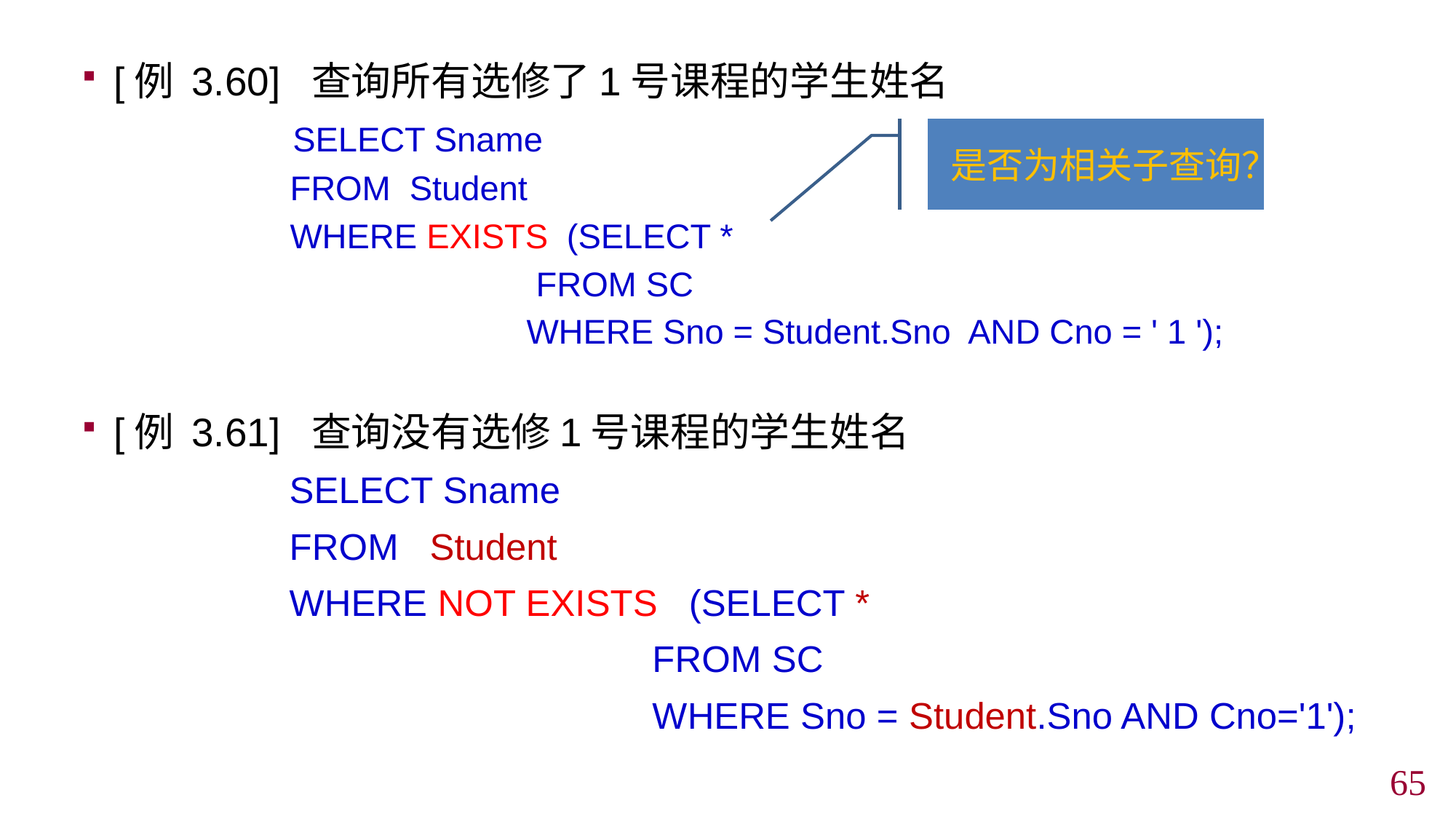

[例 3.60]  查询所有选修了1号课程的学生姓名
                   SELECT Sname
                      FROM  Student
                      WHERE EXISTS  (SELECT *
                                                FROM SC
                                               WHERE Sno = Student.Sno  AND Cno = ' 1 ');

[例 3.61]  查询没有选修1号课程的学生姓名
                    SELECT Sname
                    FROM   Student
                    WHERE NOT EXISTS   (SELECT *
                                                       FROM SC
                                                       WHERE Sno = Student.Sno AND Cno='1');
是否为相关子查询？
65